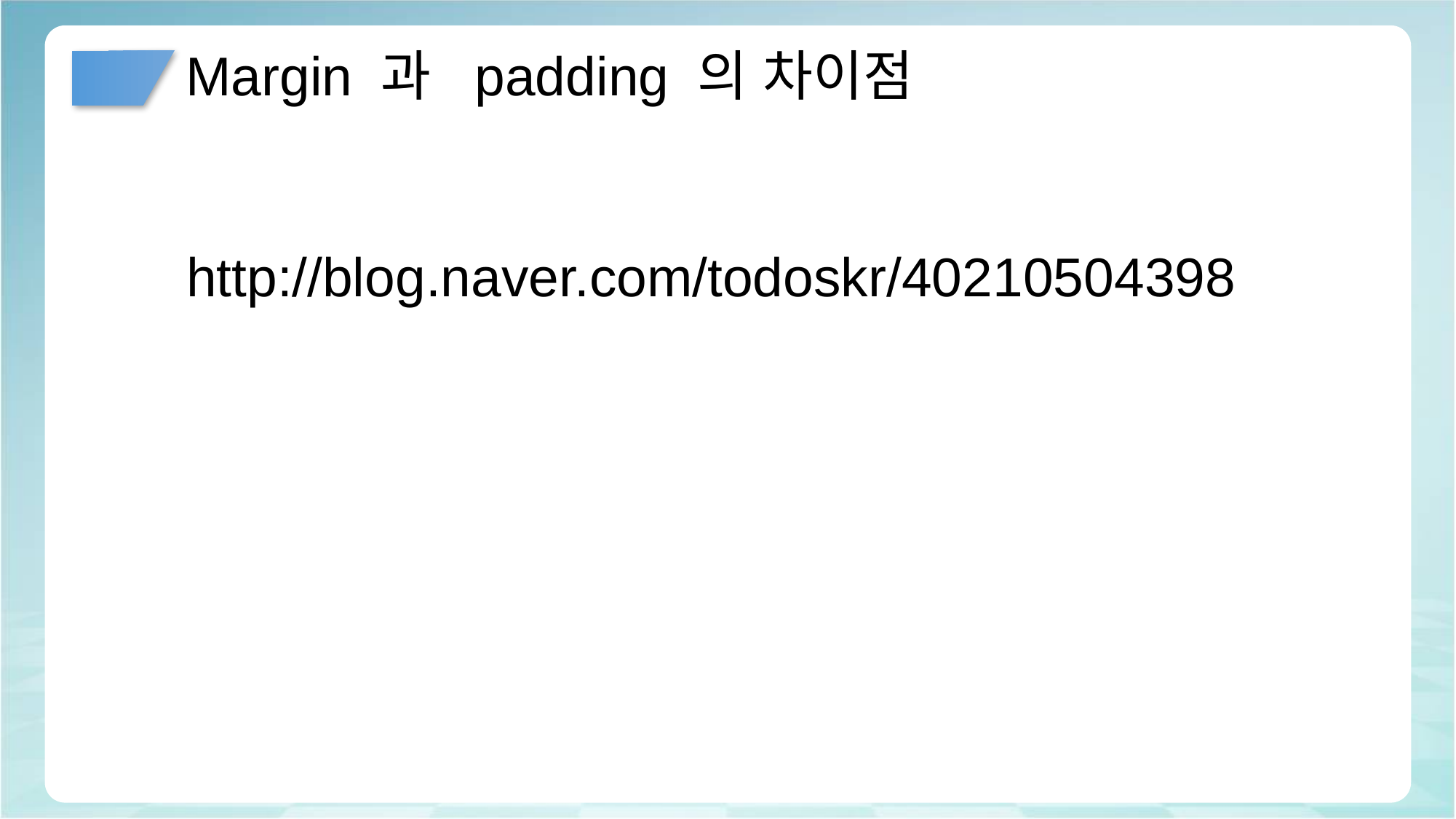

# Margin 과  padding 의 차이점
http://blog.naver.com/todoskr/40210504398